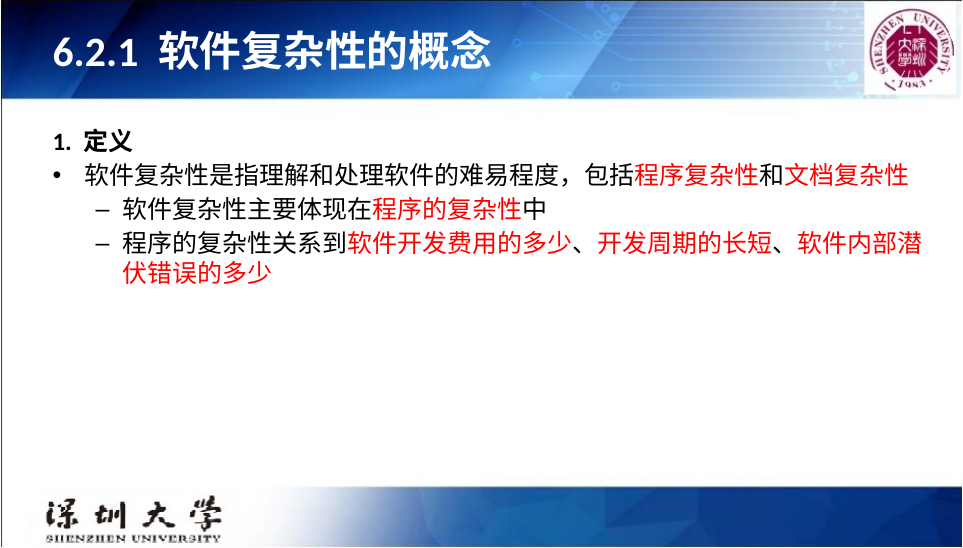

# 6.2.1 软件复杂性的概念
1. 定义
软件复杂性是指理解和处理软件的难易程度，包括程序复杂性和文档复杂性
软件复杂性主要体现在程序的复杂性中
程序的复杂性关系到软件开发费用的多少、开发周期的长短、软件内部潜伏错误的多少
207